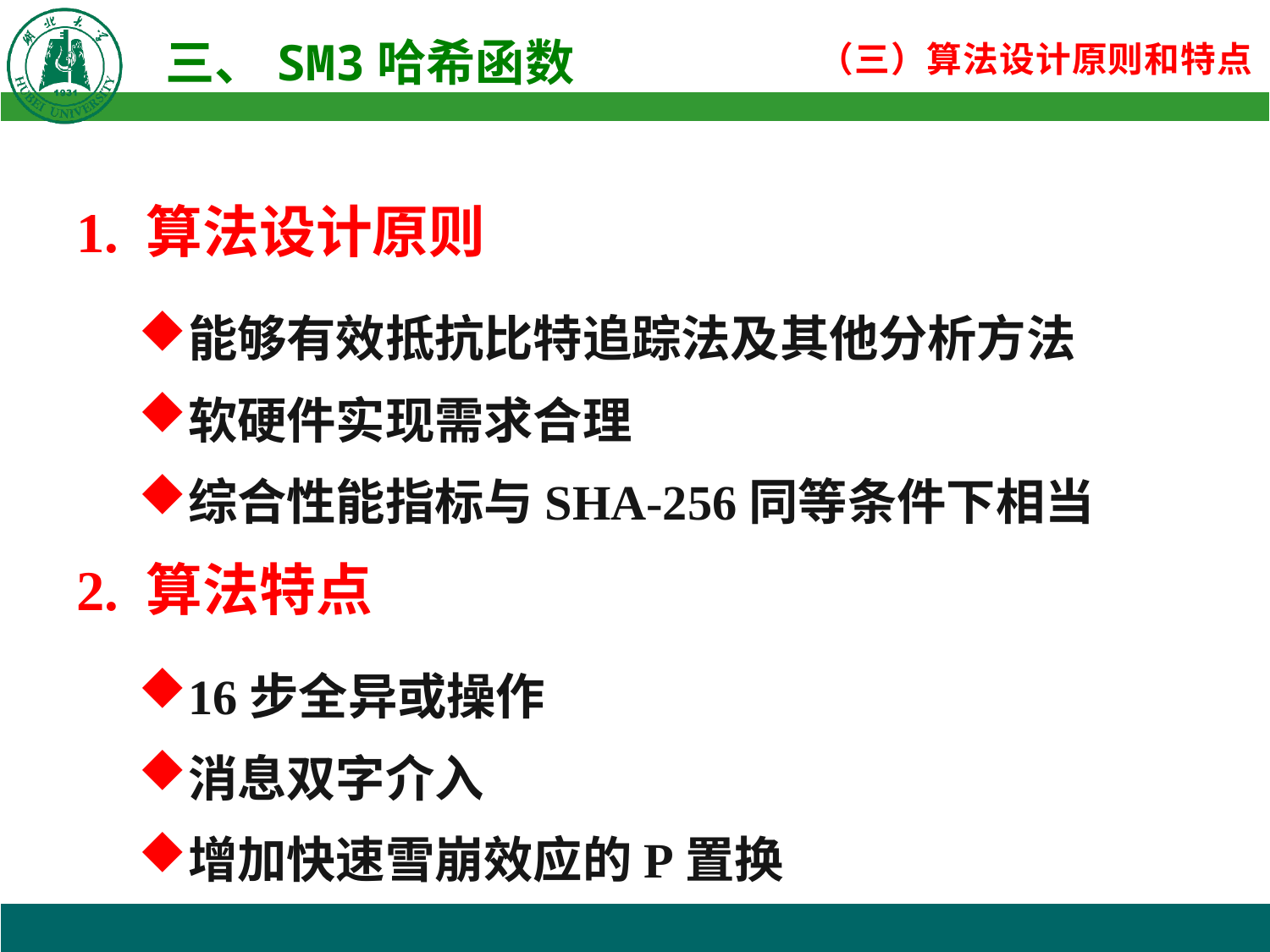

V(i+1)=CF(V(i), B(i)), 0≤i≤n-1
1. 算法设计原则
能够有效抵抗比特追踪法及其他分析方法
软硬件实现需求合理
综合性能指标与SHA-256同等条件下相当
2. 算法特点
16步全异或操作
消息双字介入
增加快速雪崩效应的P置换